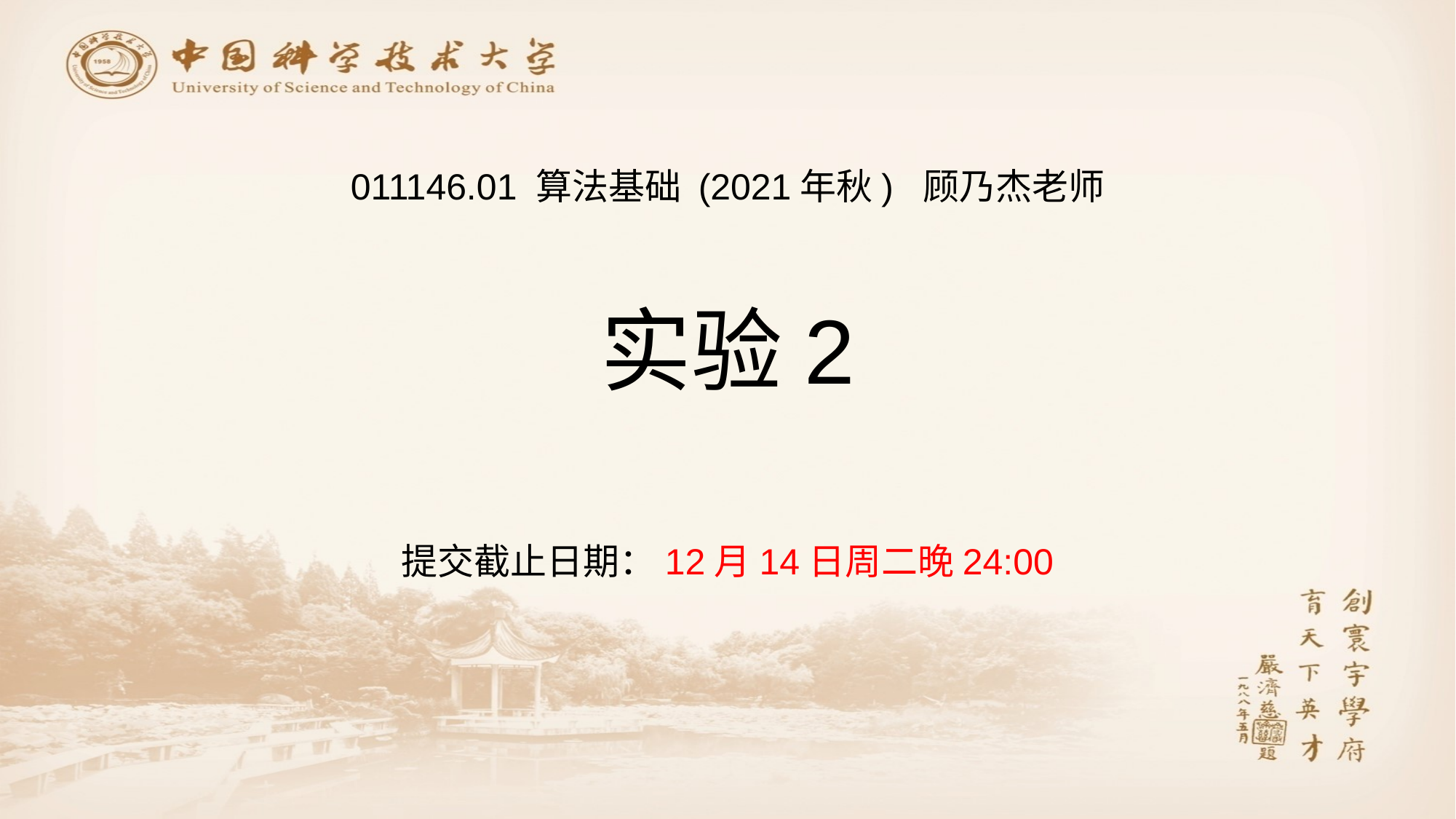

011146.01 算法基础 (2021年秋)  顾乃杰老师
# 实验2
提交截止日期：12月14日周二晚24:00